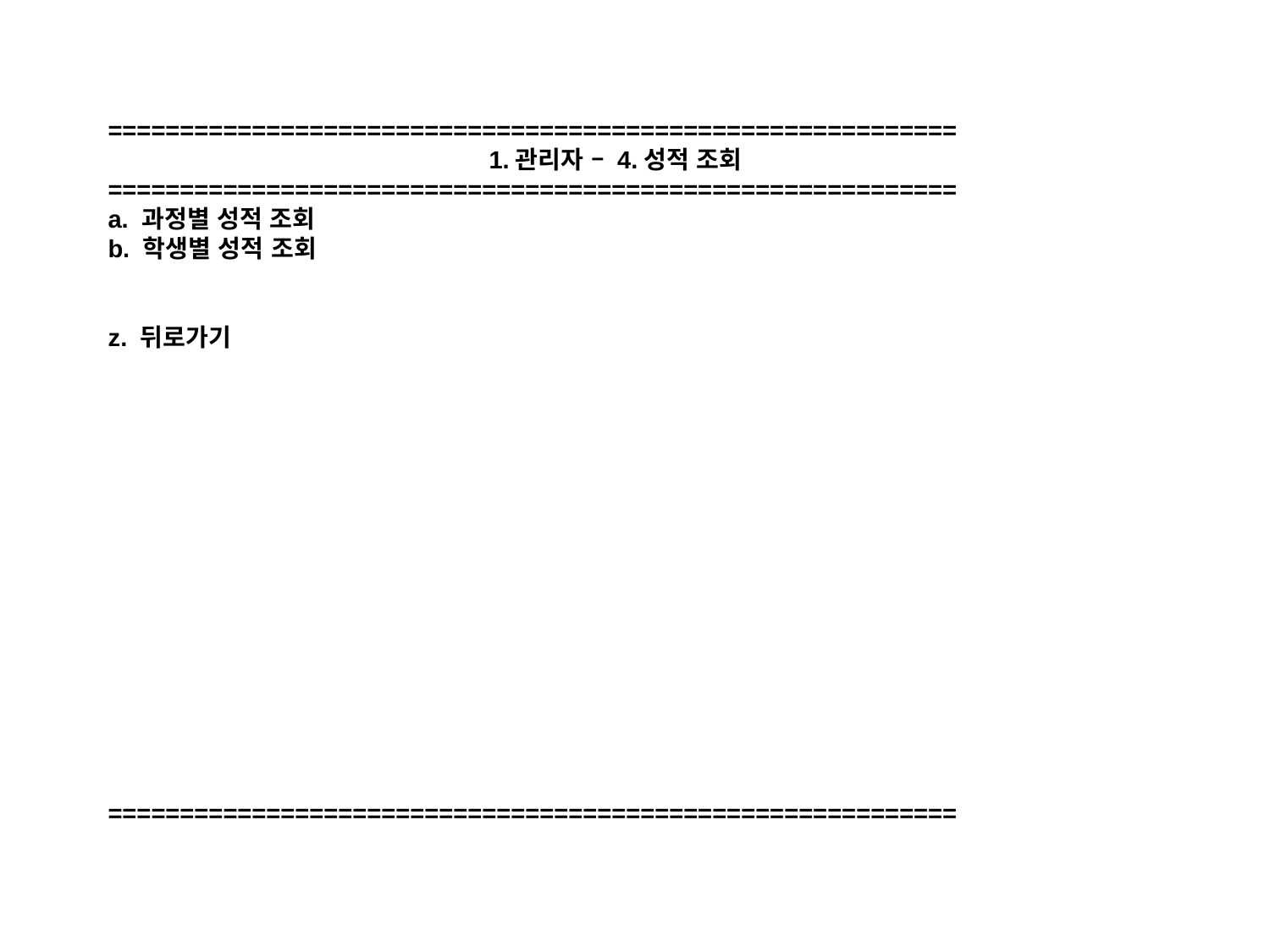

# =========================================================== 1.관리자 – 4.성적 조회 =========================================================== a. 과정별 성적 조회 b. 학생별 성적 조회 z. 뒤로가기 ===========================================================